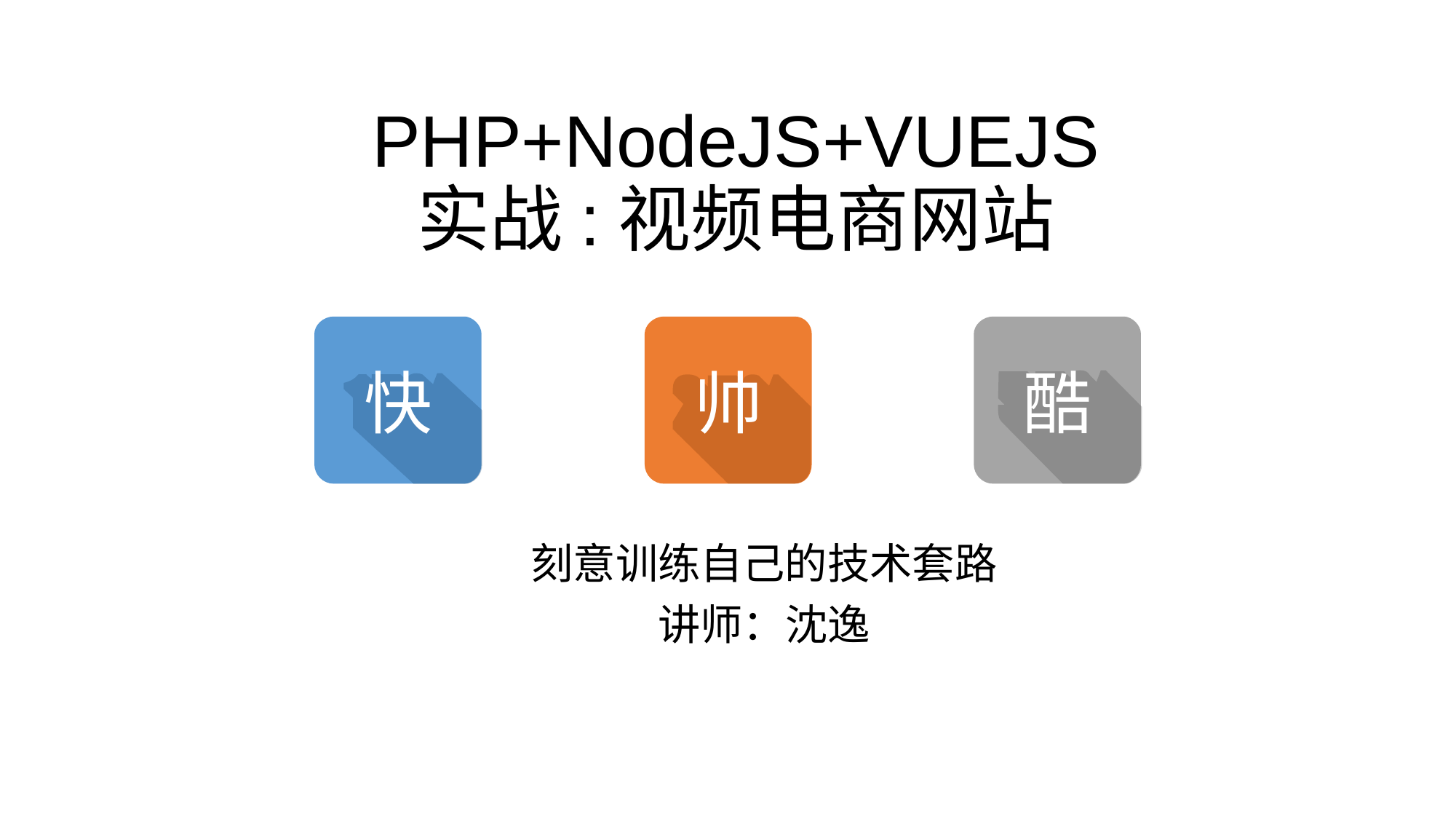

PHP+NodeJS+VUEJS
实战:视频电商网站

快
帅
酷

刻意训练自己的技术套路
讲师：沈逸